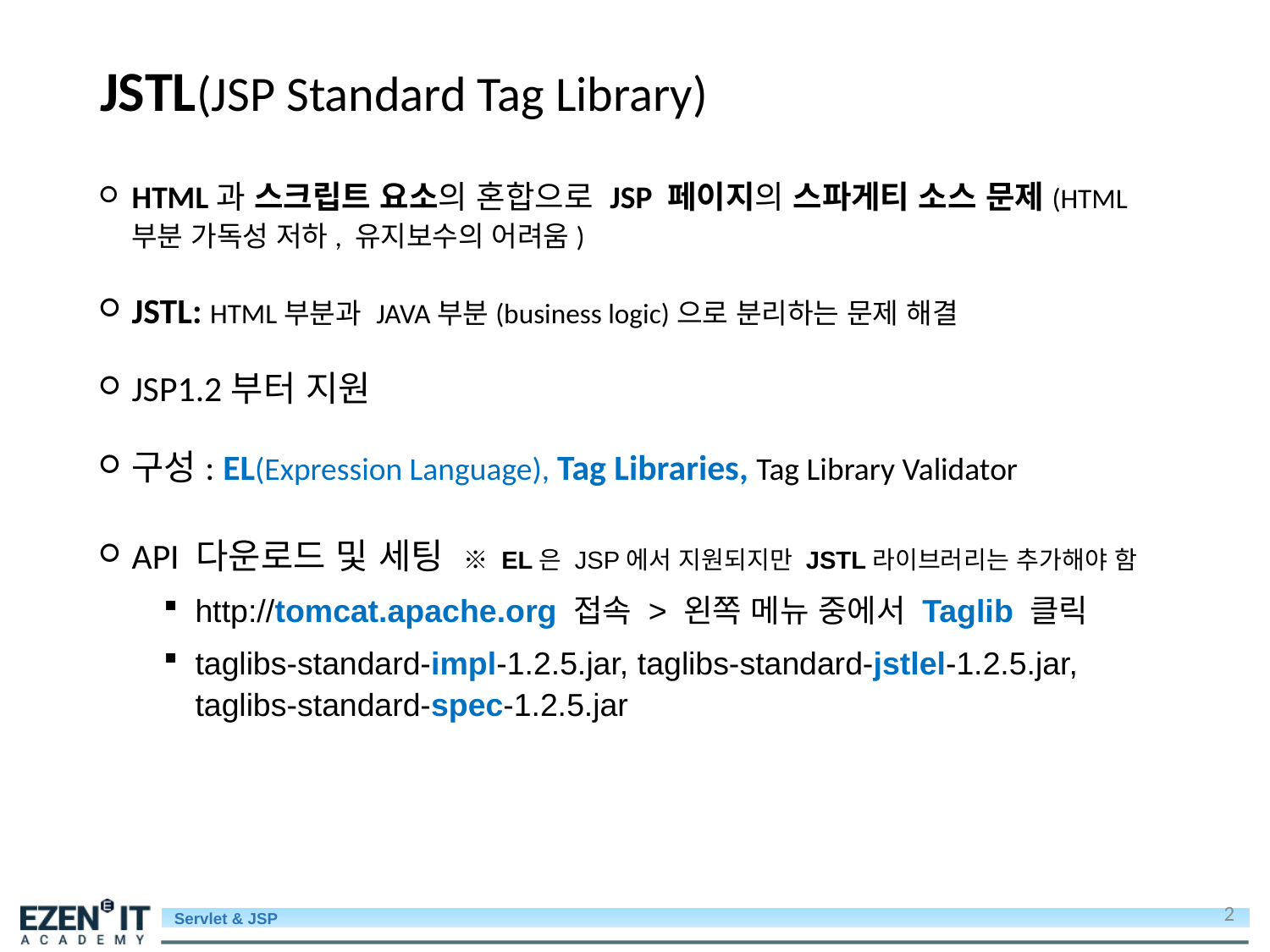

# JSTL(JSP Standard Tag Library)
HTML과 스크립트 요소의 혼합으로 JSP 페이지의 스파게티 소스 문제(HTML부분 가독성 저하, 유지보수의 어려움)
JSTL: HTML부분과 JAVA부분(business logic)으로 분리하는 문제 해결
JSP1.2부터 지원
구성: EL(Expression Language), Tag Libraries, Tag Library Validator
API 다운로드 및 세팅  ※ EL은 JSP에서 지원되지만 JSTL라이브러리는 추가해야 함
http://tomcat.apache.org 접속 > 왼쪽 메뉴 중에서 Taglib 클릭
taglibs-standard-impl-1.2.5.jar, taglibs-standard-jstlel-1.2.5.jar, taglibs-standard-spec-1.2.5.jar

2